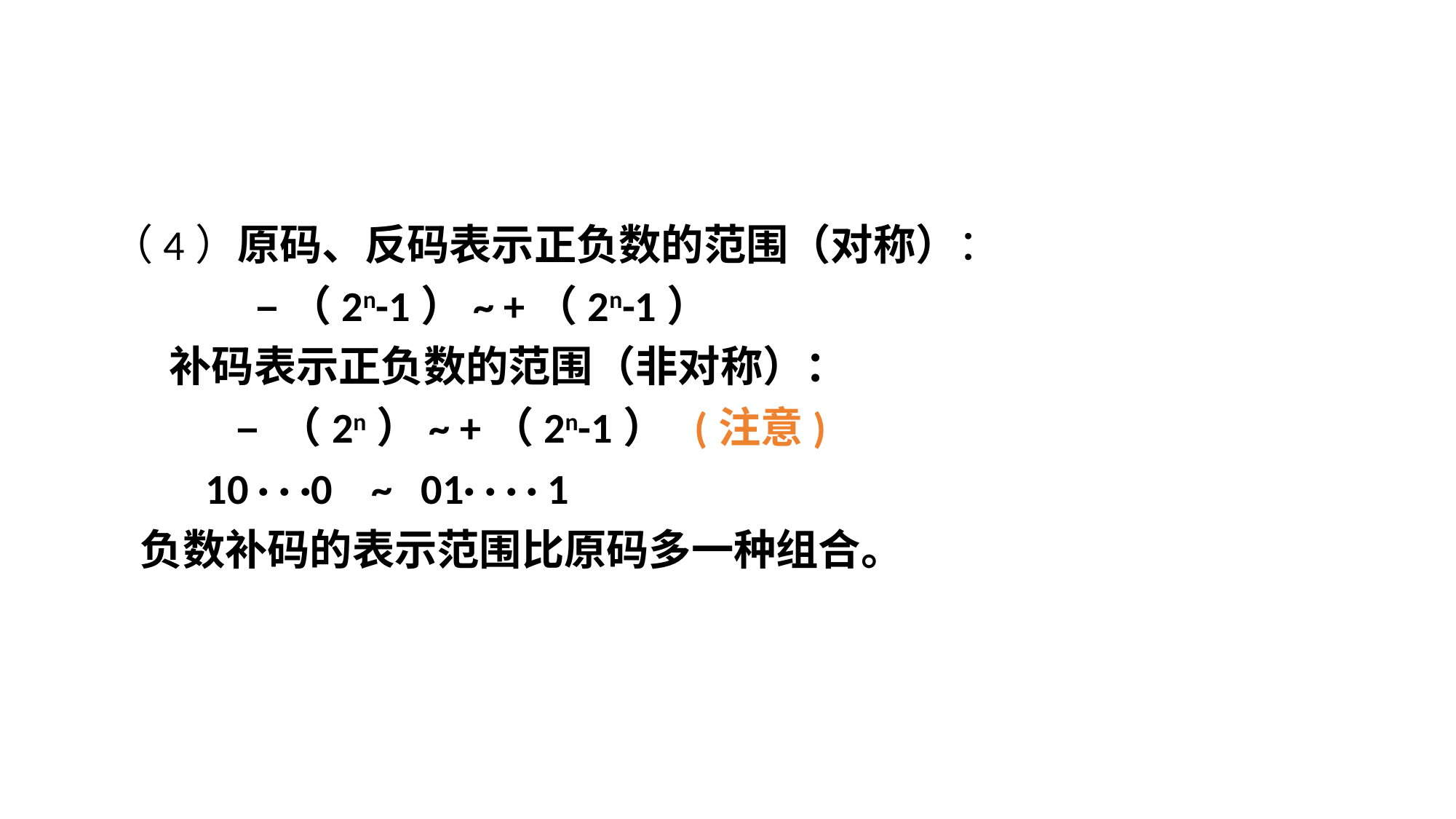

#
（4）原码、反码表示正负数的范围（对称）：
               –（2n-1）~ +（2n-1）
     补码表示正负数的范围（非对称）：
             – （2n）~ +（2n-1）  (注意)
	       10 · · ·0    ~   01· · · · 1
  负数补码的表示范围比原码多一种组合。